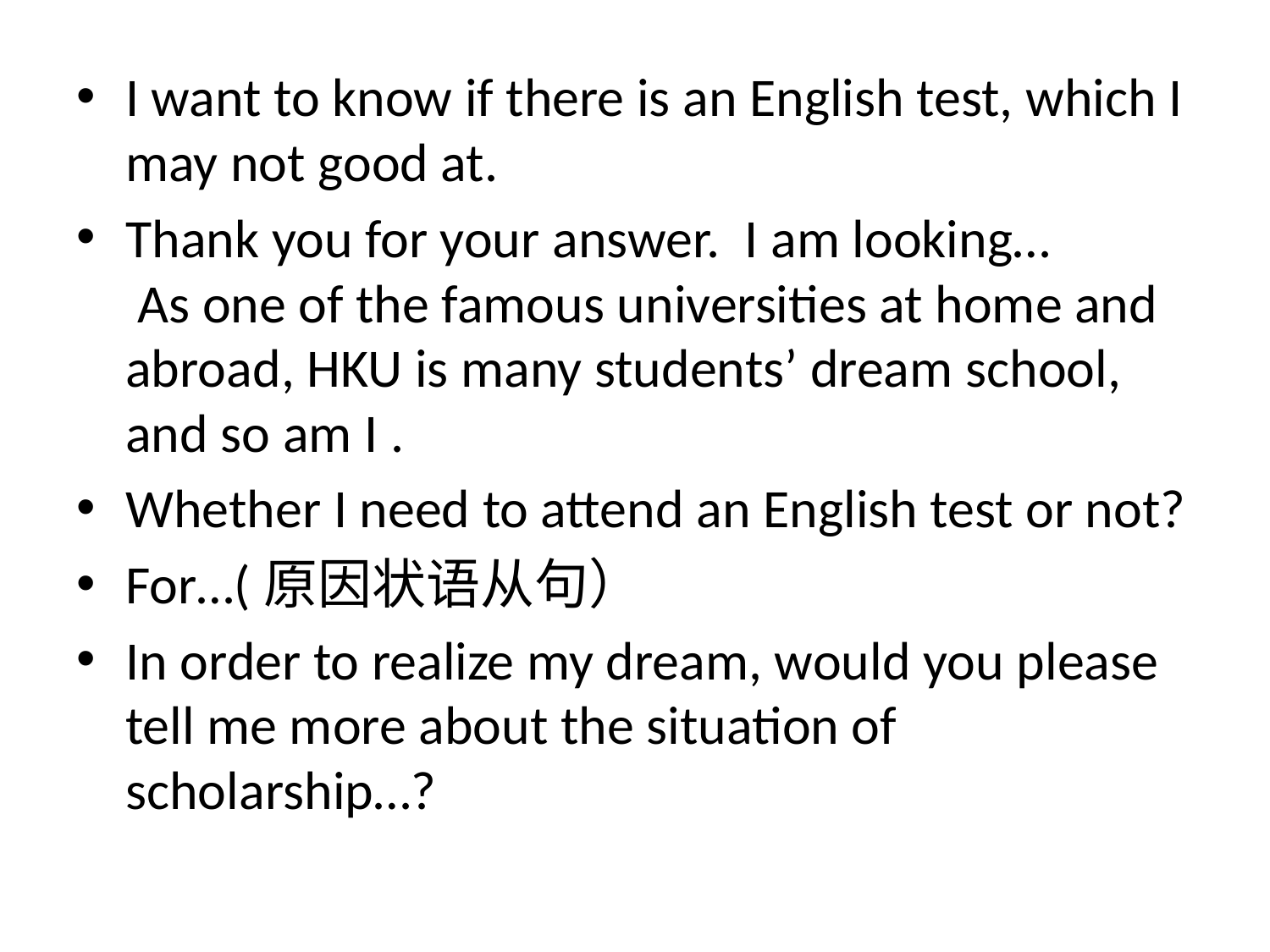

I want to know if there is an English test, which I may not good at.
Thank you for your answer.  I am looking…
 As one of the famous universities at home and abroad, HKU is many students’ dream school, and so am I .
Whether I need to attend an English test or not?
For…(原因状语从句）
In order to realize my dream, would you please tell me more about the situation of scholarship…?